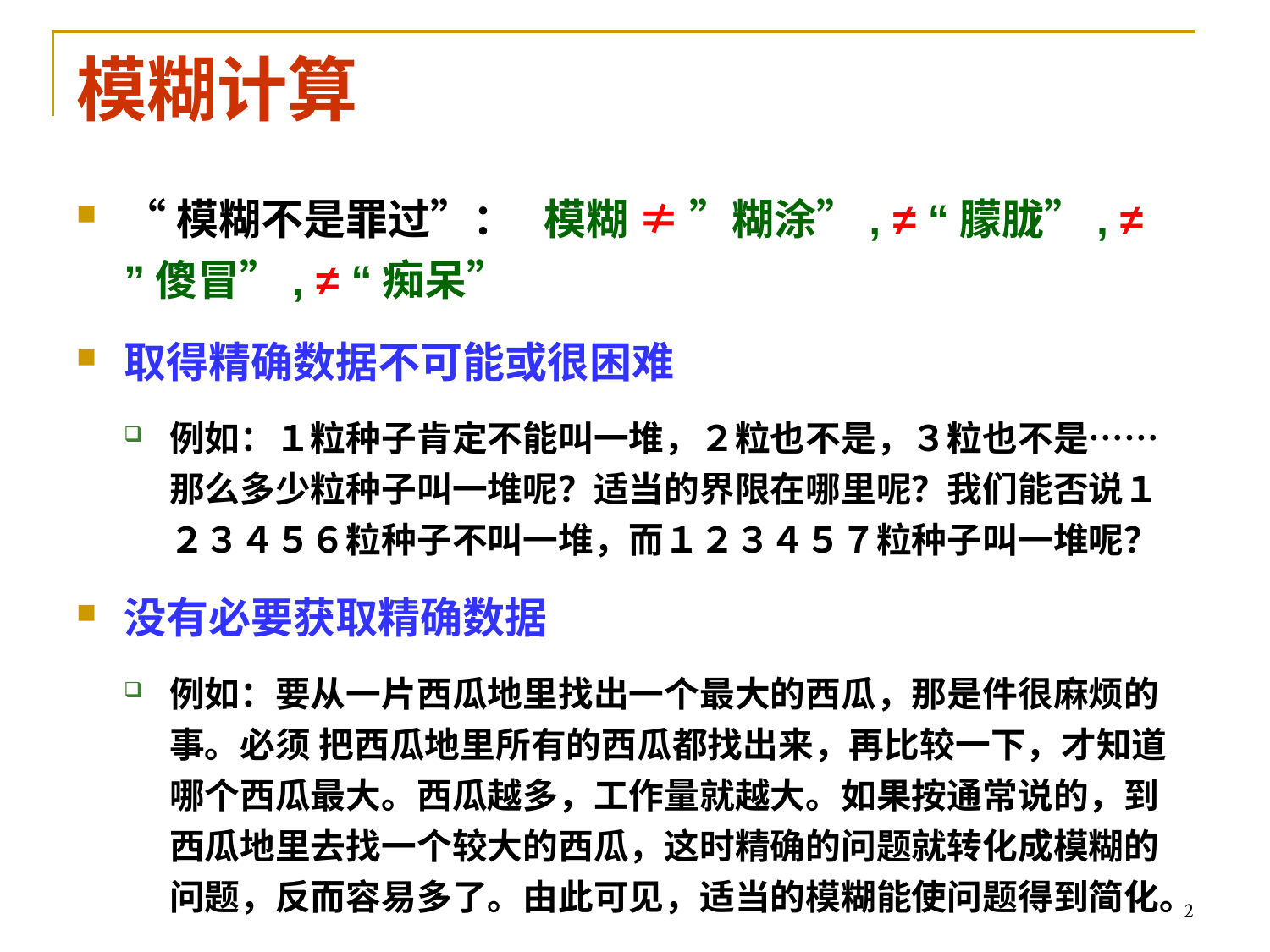

# 模糊计算
“模糊不是罪过”：   模糊 ≠ ”糊涂”, ≠ “朦胧”, ≠ ”傻冒”, ≠ “痴呆”
取得精确数据不可能或很困难
例如：１粒种子肯定不能叫一堆，２粒也不是，３粒也不是……那么多少粒种子叫一堆呢？适当的界限在哪里呢？我们能否说１２３４５６粒种子不叫一堆，而１２３４５７粒种子叫一堆呢？
没有必要获取精确数据
例如：要从一片西瓜地里找出一个最大的西瓜，那是件很麻烦的事。必须 把西瓜地里所有的西瓜都找出来，再比较一下，才知道哪个西瓜最大。西瓜越多，工作量就越大。如果按通常说的，到西瓜地里去找一个较大的西瓜，这时精确的问题就转化成模糊的问题，反而容易多了。由此可见，适当的模糊能使问题得到简化。

2